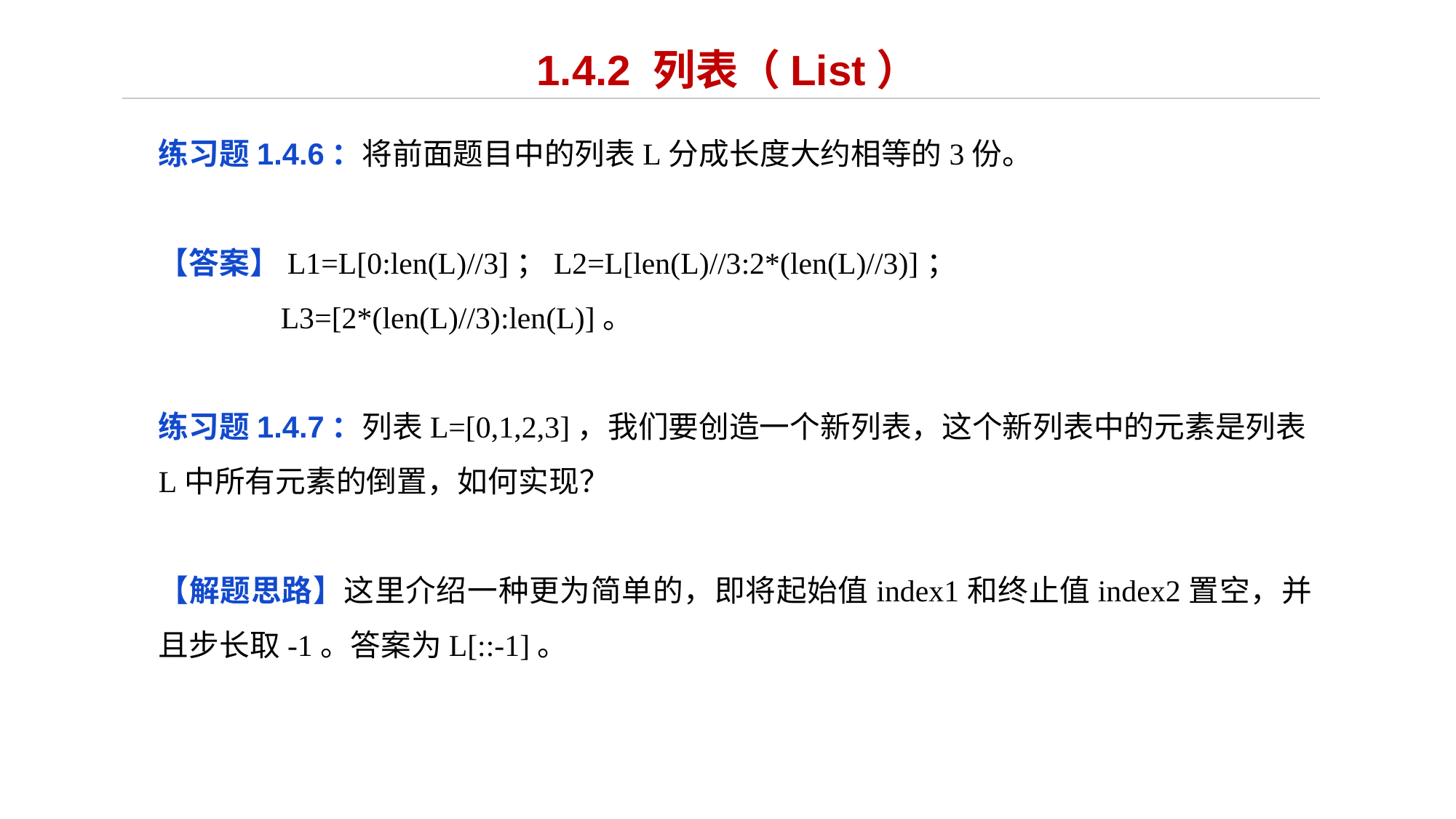

# 1.4.2 列表（List）
练习题1.4.6：将前面题目中的列表L分成长度大约相等的3份。

【答案】L1=L[0:len(L)//3]；L2=L[len(L)//3:2*(len(L)//3)]；
                L3=[2*(len(L)//3):len(L)]。

练习题1.4.7：列表L=[0,1,2,3]，我们要创造一个新列表，这个新列表中的元素是列表L中所有元素的倒置，如何实现？

【解题思路】这里介绍一种更为简单的，即将起始值index1和终止值index2置空，并且步长取-1。答案为L[::-1]。